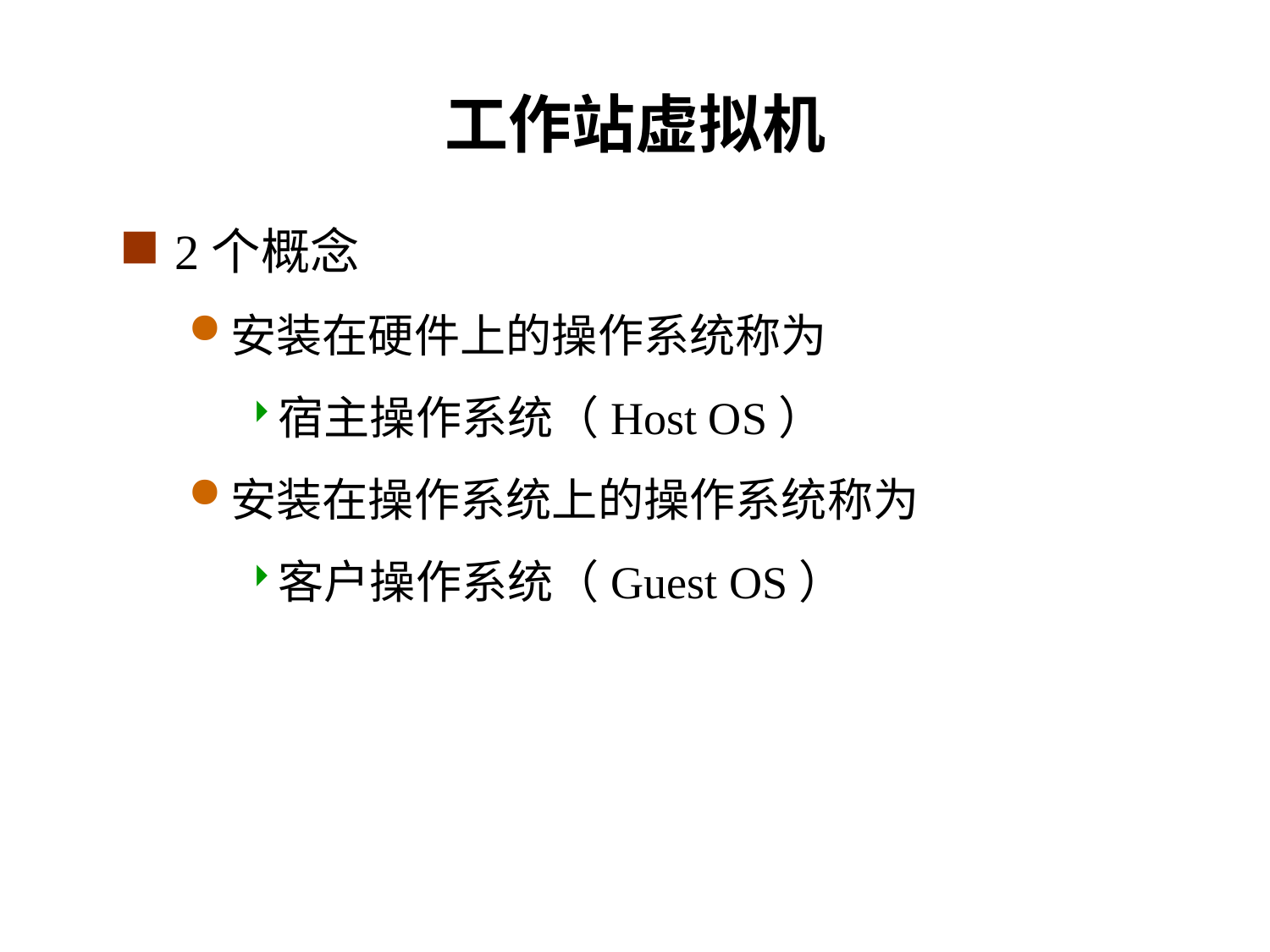

# 工作站虚拟机
2个概念
安装在硬件上的操作系统称为
宿主操作系统（Host OS）
安装在操作系统上的操作系统称为
客户操作系统（Guest OS）